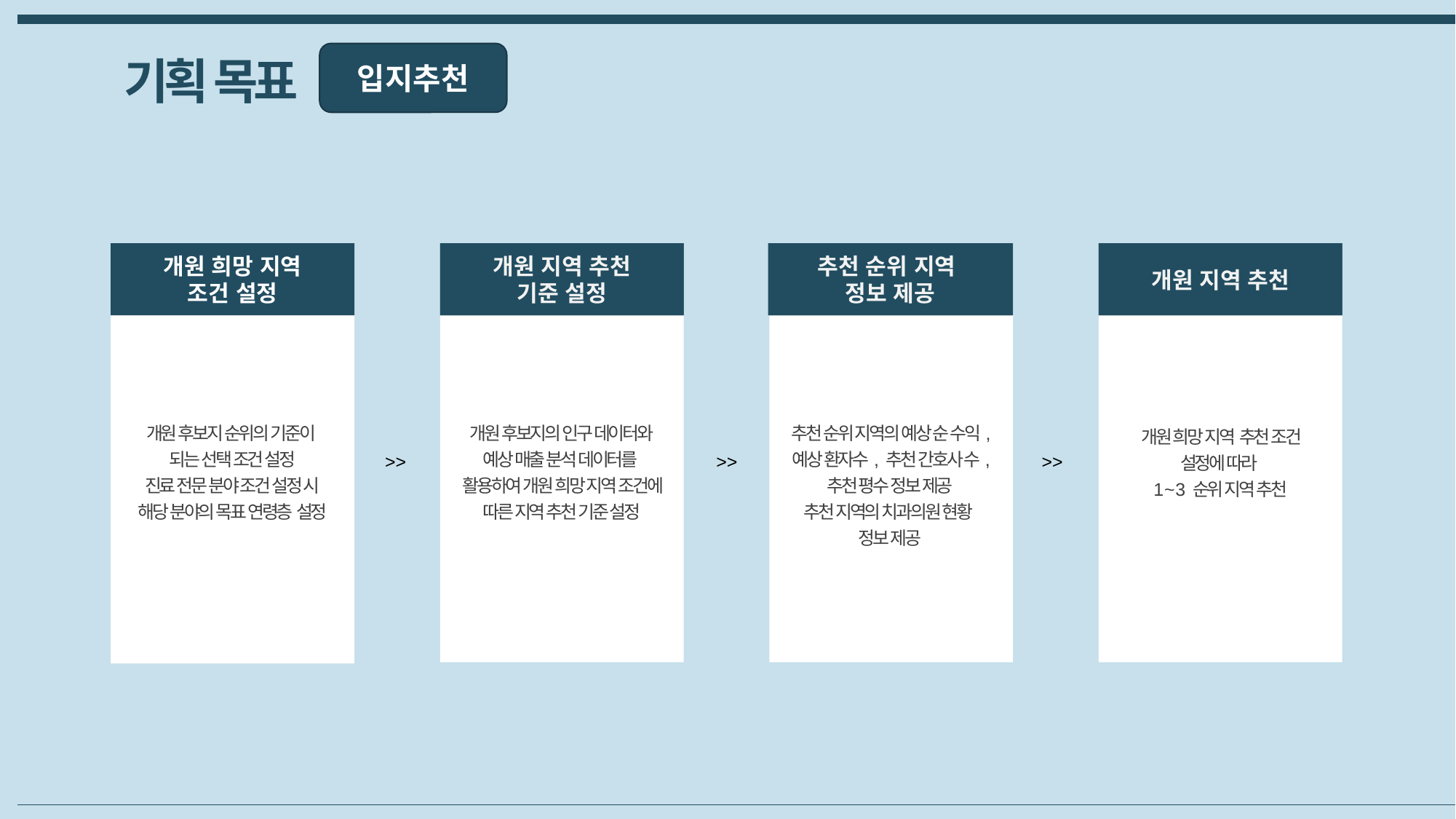

기획 목표  -
입지추천
개원 희망 지역
조건 설정
개원 지역 추천
기준 설정

추천 순위 지역
정보 제공

개원 지역 추천

개원 후보지 순위의 기준이
되는 선택 조건 설정
진료 전문 분야 조건 설정 시
해당 분야의 목표 연령층 설정

개원 후보지의 인구 데이터와
예상 매출 분석 데이터를
활용하여 개원 희망 지역 조건에 따른 지역 추천 기준 설정
추천 순위 지역의 예상 순 수익, 예상 환자수, 추천 간호사 수, 추천 평수 정보 제공
추천 지역의 치과의원 현황
정보 제공
개원 희망 지역  추천 조건 설정에 따라
1 ~ 3 순위 지역 추천
>>
>>
>>